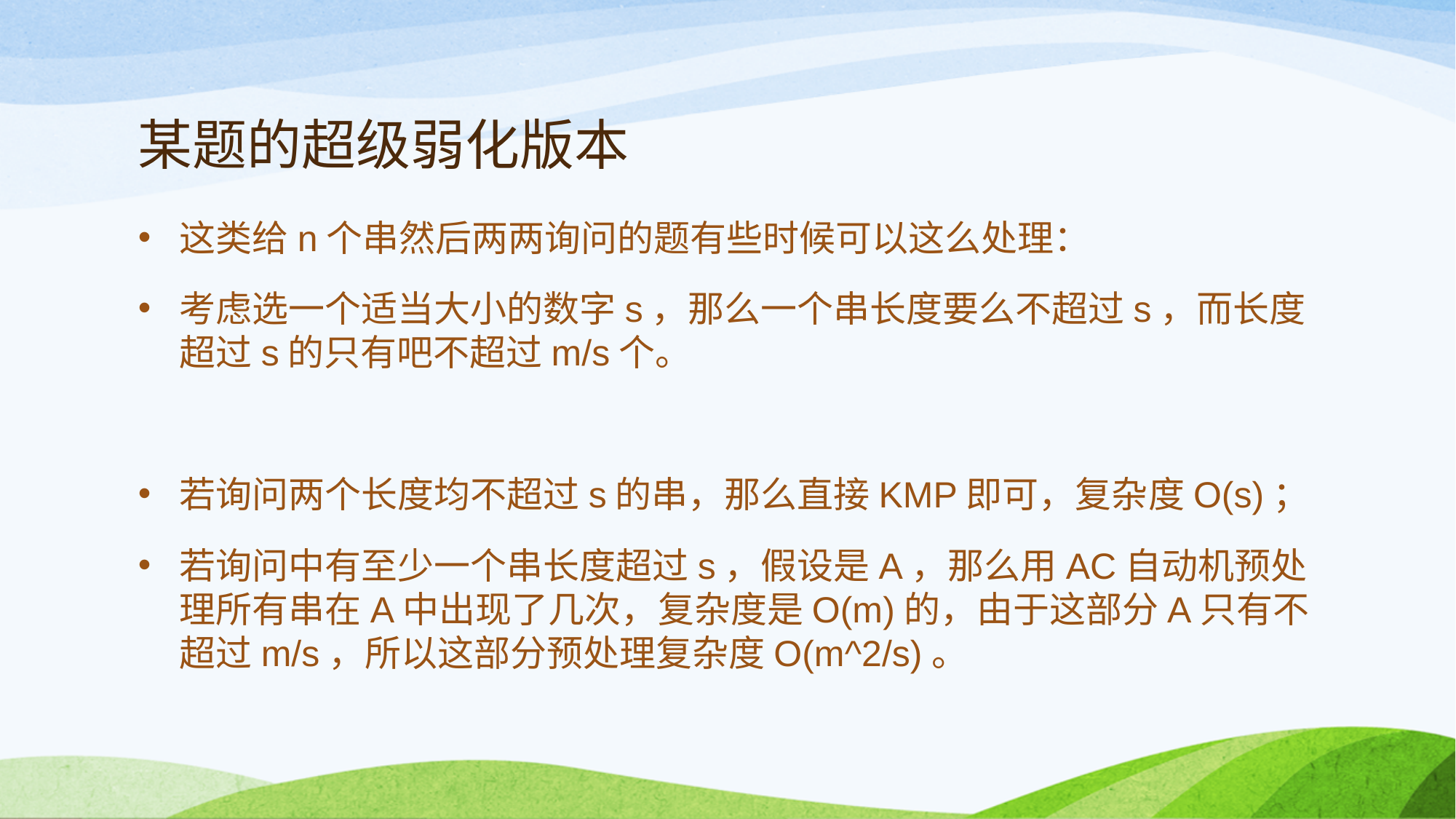

# 某题的超级弱化版本
这类给n个串然后两两询问的题有些时候可以这么处理：
考虑选一个适当大小的数字s，那么一个串长度要么不超过s，而长度超过s的只有吧不超过m/s个。

若询问两个长度均不超过s的串，那么直接KMP即可，复杂度O(s)；
若询问中有至少一个串长度超过s，假设是A，那么用AC自动机预处理所有串在A中出现了几次，复杂度是O(m)的，由于这部分A只有不超过m/s，所以这部分预处理复杂度O(m^2/s)。